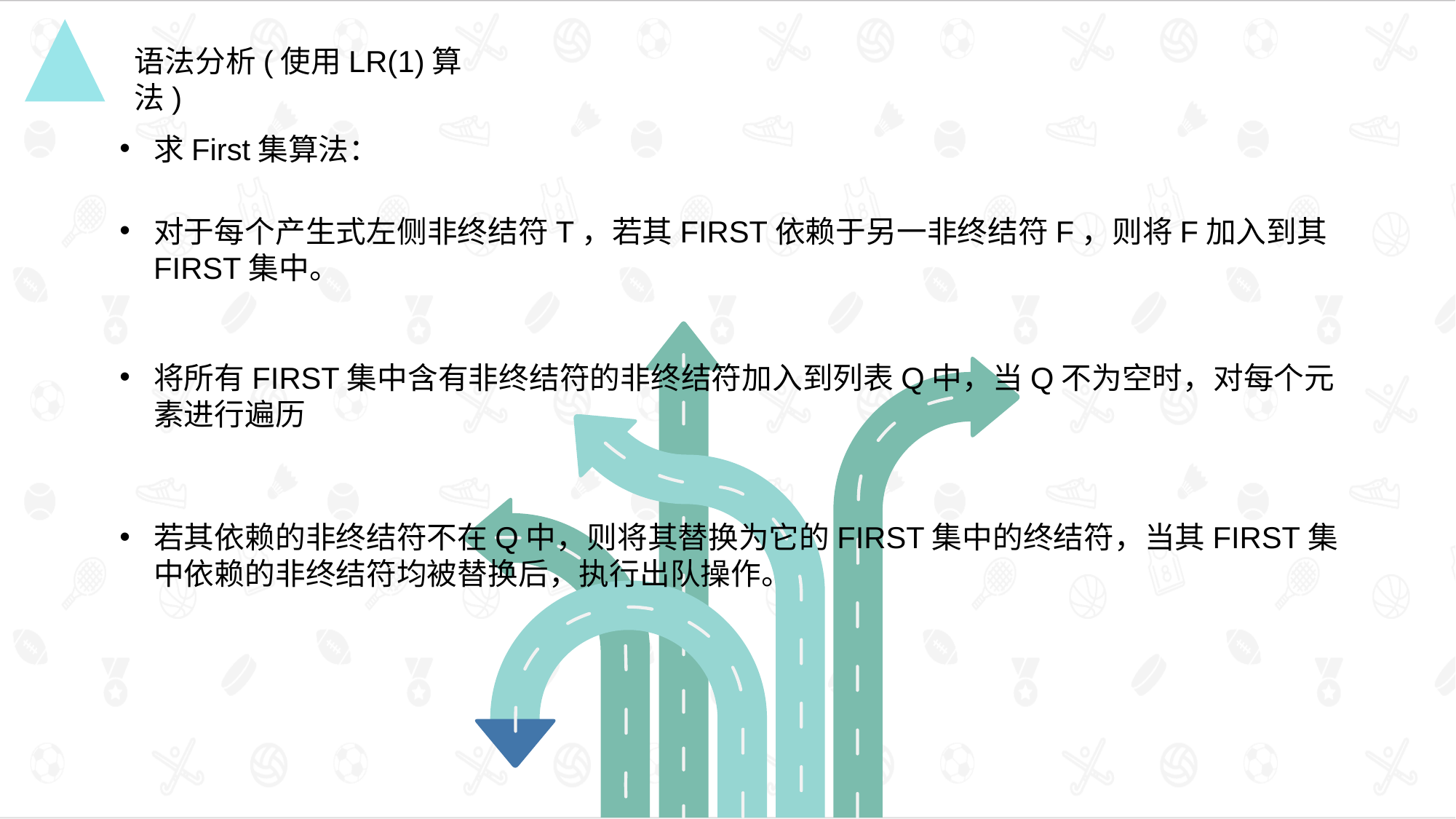

语法分析(使用LR(1)算法)
求First集算法：
对于每个产生式左侧非终结符T，若其FIRST依赖于另一非终结符F，则将F加入到其FIRST集中。

将所有FIRST集中含有非终结符的非终结符加入到列表Q中，当Q不为空时，对每个元素进行遍历
若其依赖的非终结符不在Q中，则将其替换为它的FIRST集中的终结符，当其FIRST集中依赖的非终结符均被替换后，执行出队操作。